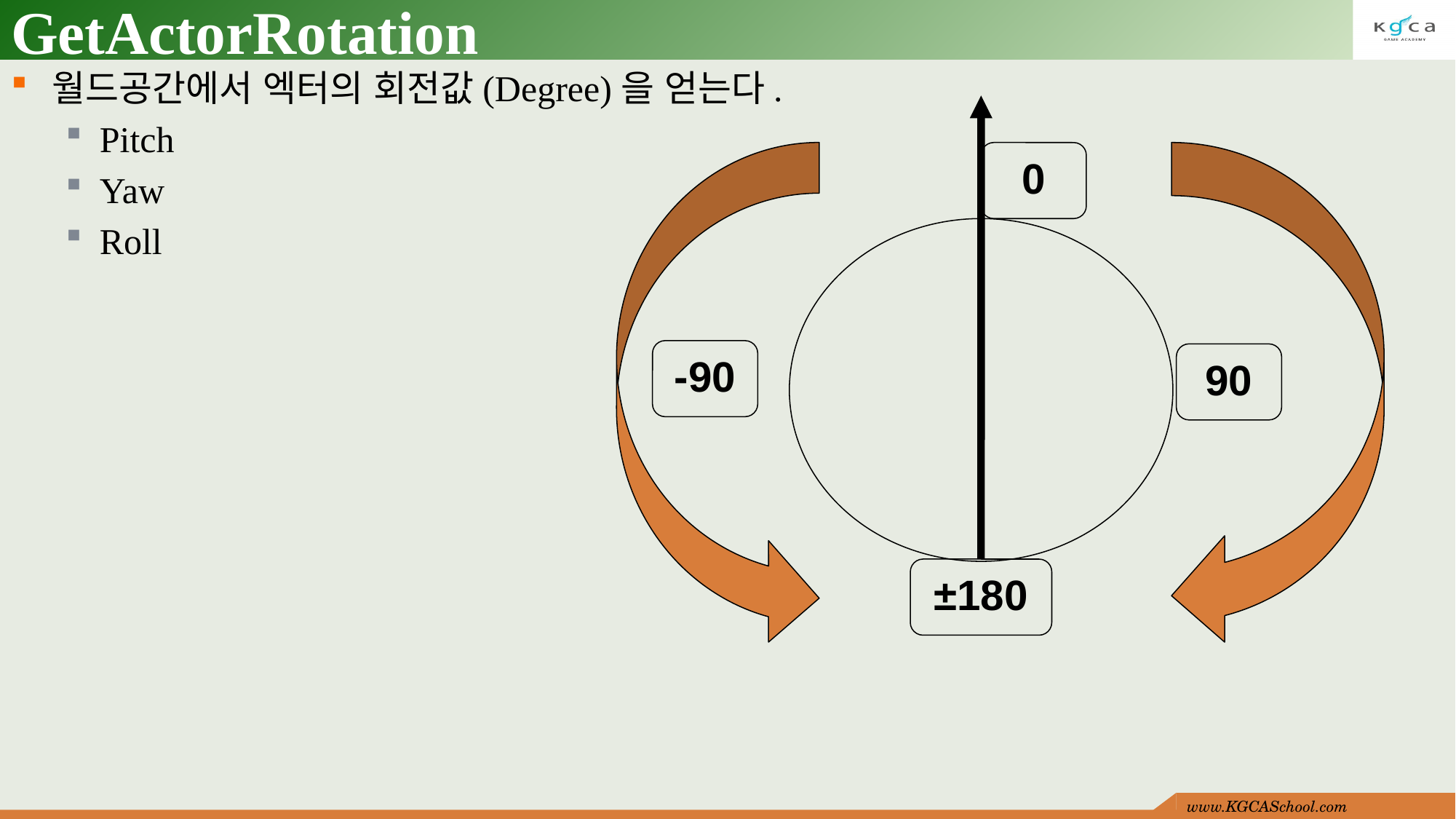

# GetActorRotation
월드공간에서 엑터의 회전값(Degree)을 얻는다.
Pitch
Yaw
Roll

0

-90
90
±180